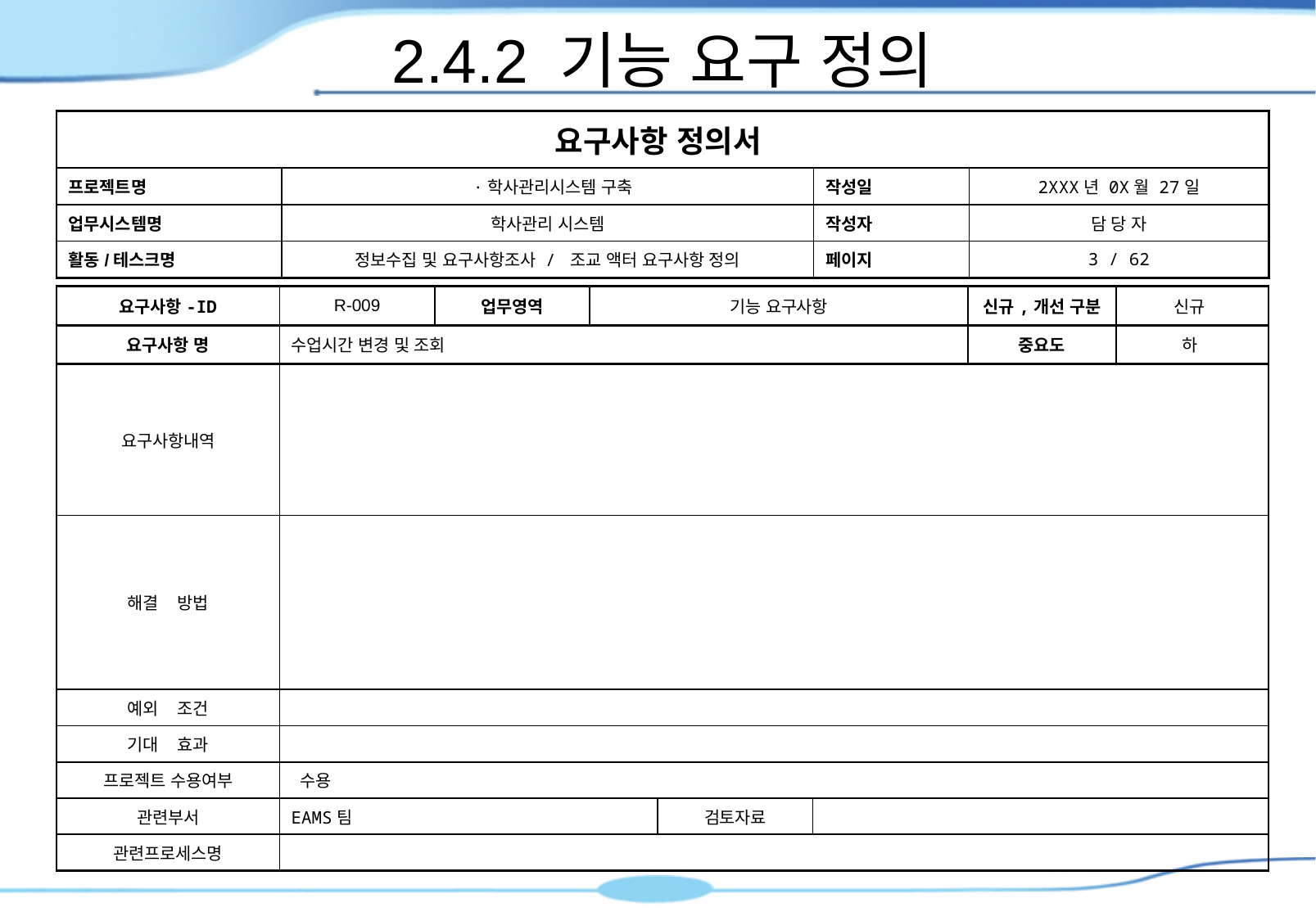

2.4.2 기능 요구 정의
| 요구사항 정의서 |  |  |  |
| --- | --- | --- | --- |
| 프로젝트명 | ·학사관리시스템 구축 | 작성일 | 2XXX년 0X월 27일 |
| 업무시스템명 | 학사관리 시스템 | 작성자 | 담 당 자 |
| 활동/테스크명 | 정보수집 및 요구사항조사 / 조교 액터 요구사항 정의 | 페이지 | 3 / 62 |
| 요구사항-ID | R-009 | 업무영역 | 기능 요구사항 |  |  | 신규,개선 구분 | 신규 |
| --- | --- | --- | --- | --- | --- | --- | --- |
| 요구사항 명 | 수업시간 변경 및 조회 |  |  |  |  | 중요도 | 하 |
| 요구사항내역 |  |  |  |  |  |  |  |
| 해결 방법 |  |  |  |  |  |  |  |
| 예외 조건 |  |  |  |  |  |  |  |
| 기대 효과 |  |  |  |  |  |  |  |
| 프로젝트 수용여부 | 수용 |  |  |  |  |  |  |
| 관련부서 | EAMS팀 |  |  | 검토자료 |  |  |  |
| 관련프로세스명 |  |  |  |  |  |  |  |